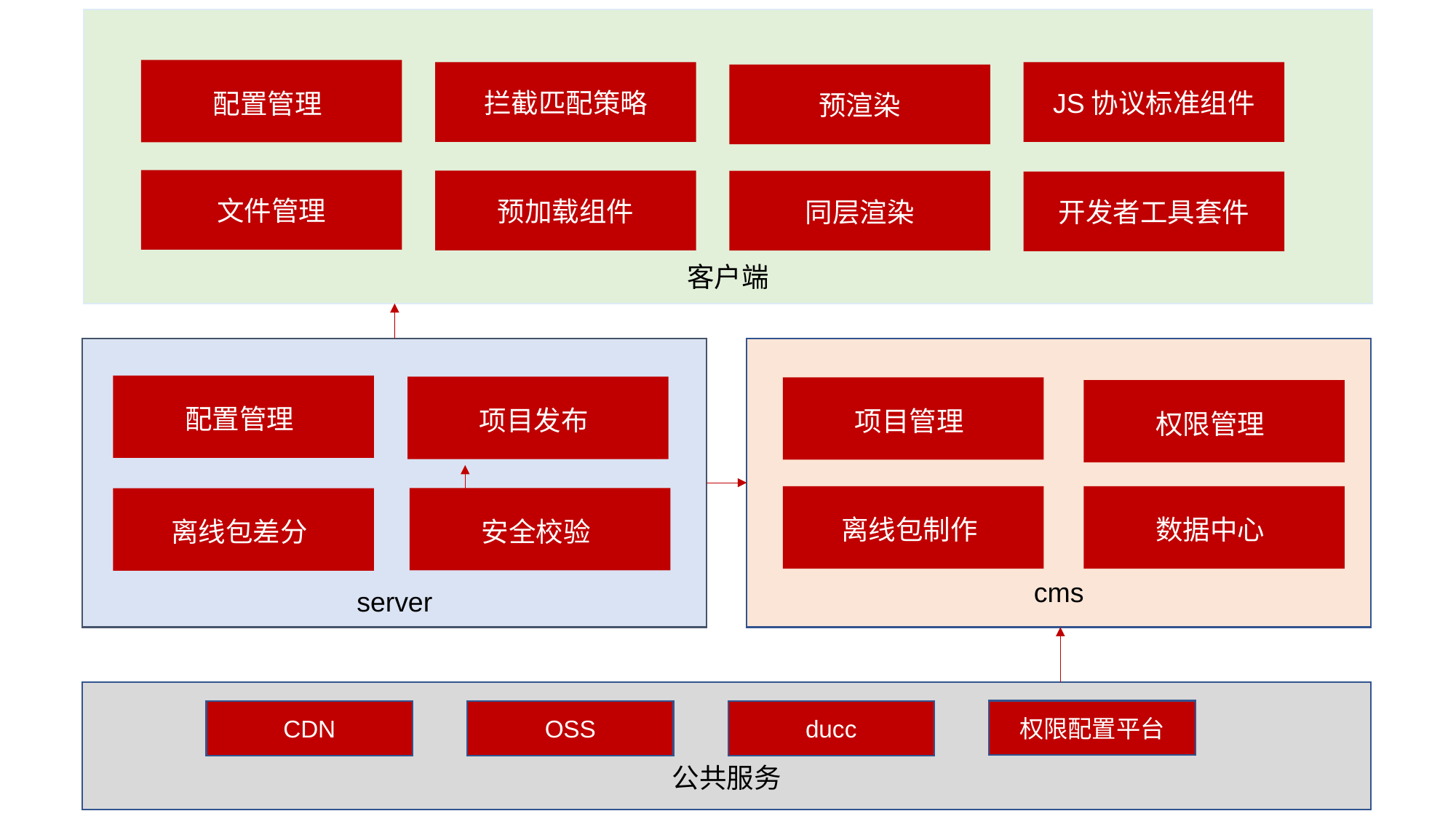

拦截匹配策略
JS协议标准组件
配置管理
预渲染

文件管理
预加载组件
同层渲染
开发者工具套件
客户端

配置管理
项目发布
项目管理
权限管理
server

离线包制作
数据中心
安全校验
离线包差分
cms
server

权限配置平台
CDN
OSS
ducc
公共服务